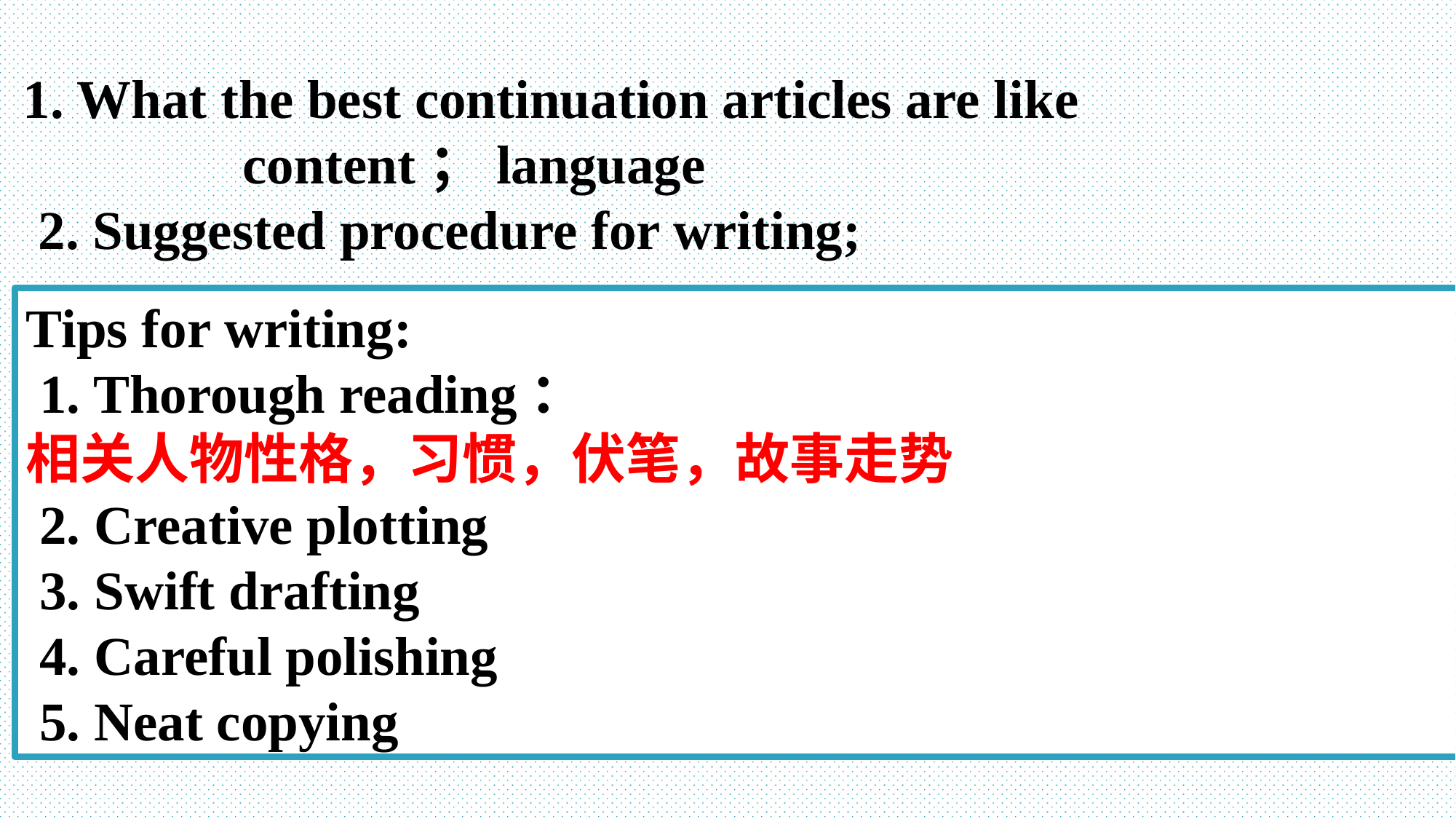

1. What the best continuation articles are like
                 content；language
  2. Suggested procedure for writing;

Tips for writing:
 1. Thorough reading：
相关人物性格，习惯，伏笔，故事走势
 2. Creative plotting
 3. Swift drafting
 4. Careful polishing
 5. Neat copying